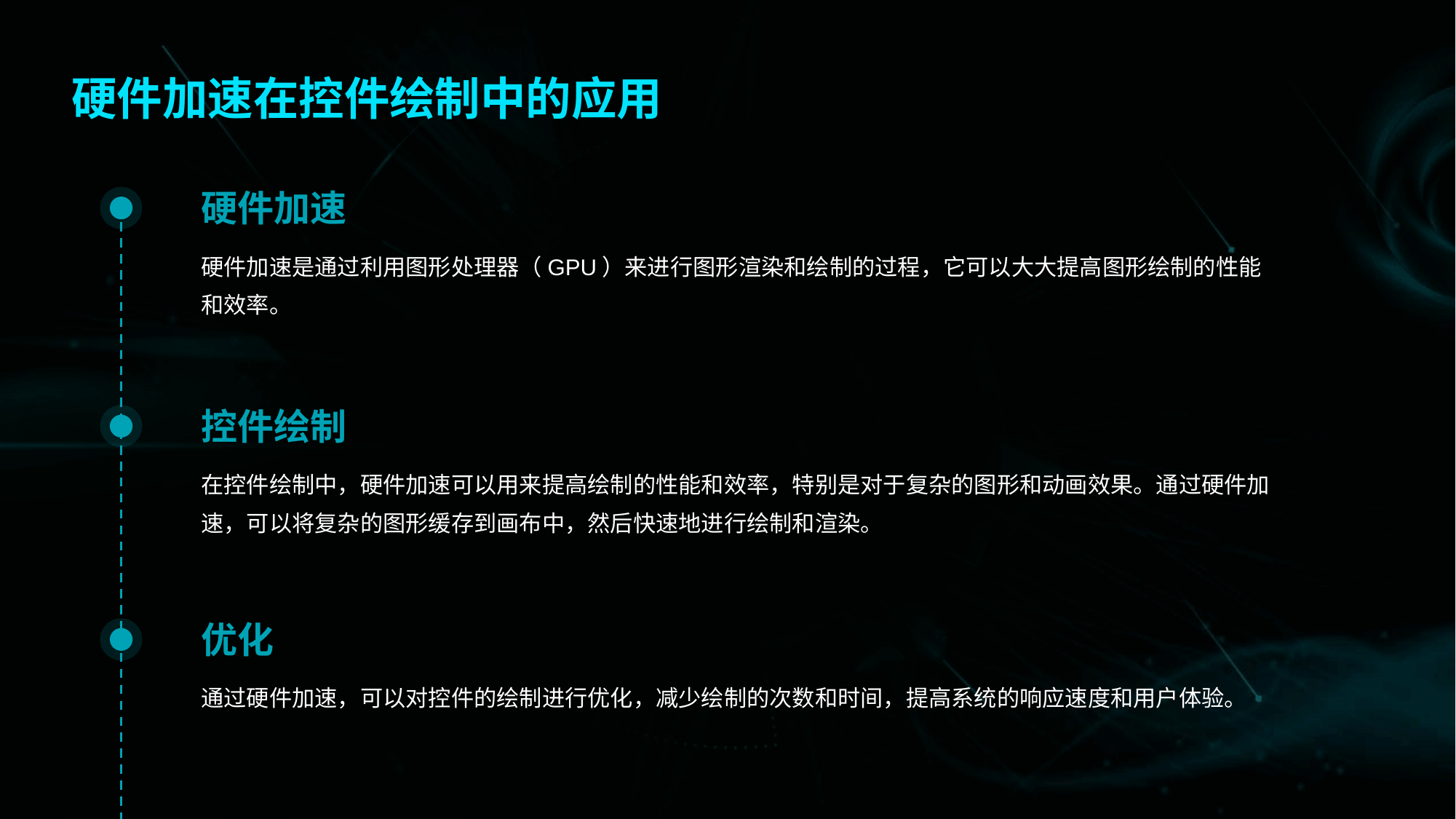

硬件加速在控件绘制中的应用
硬件加速

硬件加速是通过利用图形处理器（GPU）来进行图形渲染和绘制的过程，它可以大大提高图形绘制的性能和效率。
控件绘制

在控件绘制中，硬件加速可以用来提高绘制的性能和效率，特别是对于复杂的图形和动画效果。通过硬件加速，可以将复杂的图形缓存到画布中，然后快速地进行绘制和渲染。
优化

通过硬件加速，可以对控件的绘制进行优化，减少绘制的次数和时间，提高系统的响应速度和用户体验。